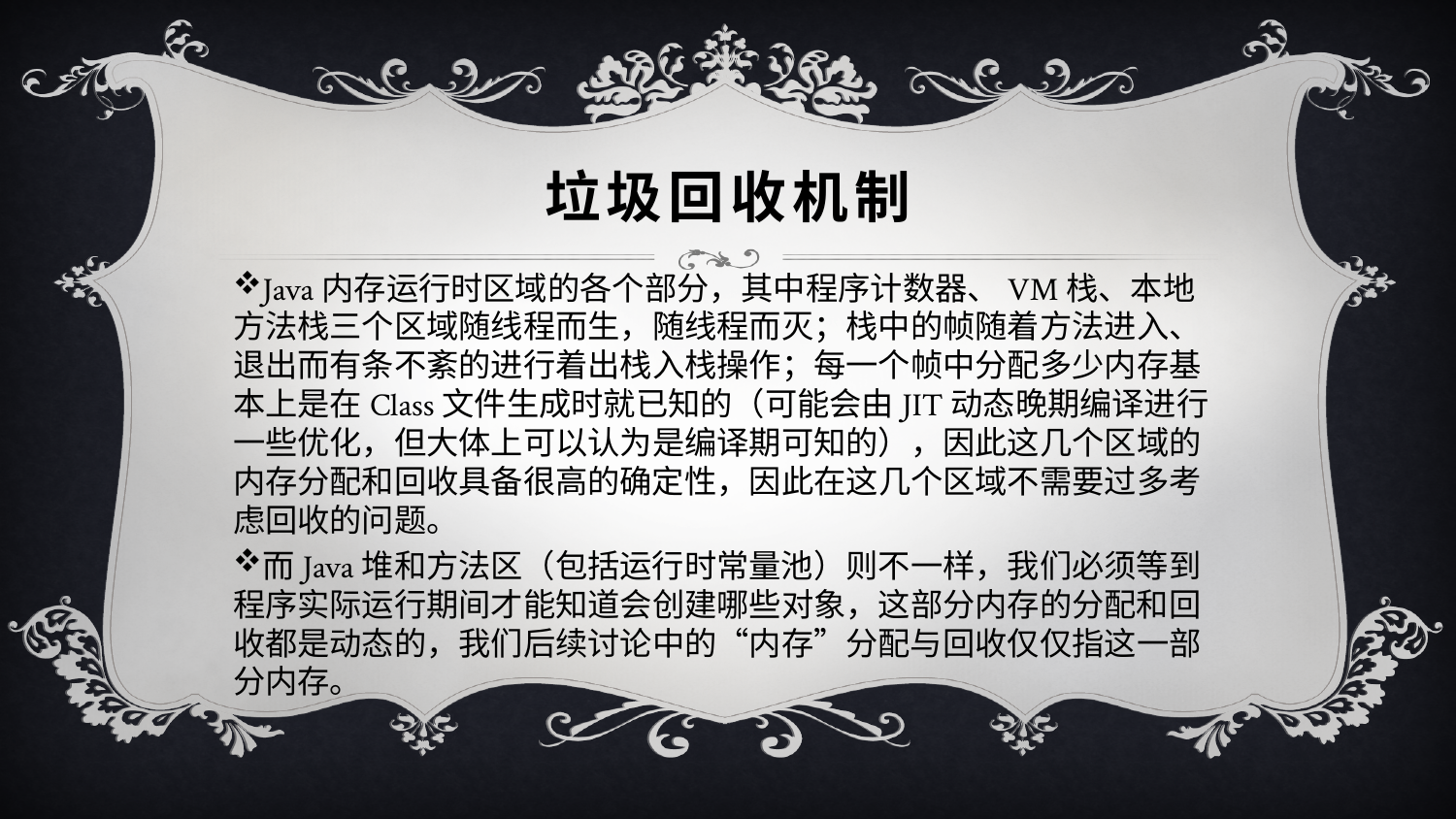

# 垃圾回收机制
Java内存运行时区域的各个部分，其中程序计数器、VM栈、本地方法栈三个区域随线程而生，随线程而灭；栈中的帧随着方法进入、退出而有条不紊的进行着出栈入栈操作；每一个帧中分配多少内存基本上是在Class文件生成时就已知的（可能会由JIT动态晚期编译进行一些优化，但大体上可以认为是编译期可知的），因此这几个区域的内存分配和回收具备很高的确定性，因此在这几个区域不需要过多考虑回收的问题。
而Java堆和方法区（包括运行时常量池）则不一样，我们必须等到程序实际运行期间才能知道会创建哪些对象，这部分内存的分配和回收都是动态的，我们后续讨论中的“内存”分配与回收仅仅指这一部分内存。